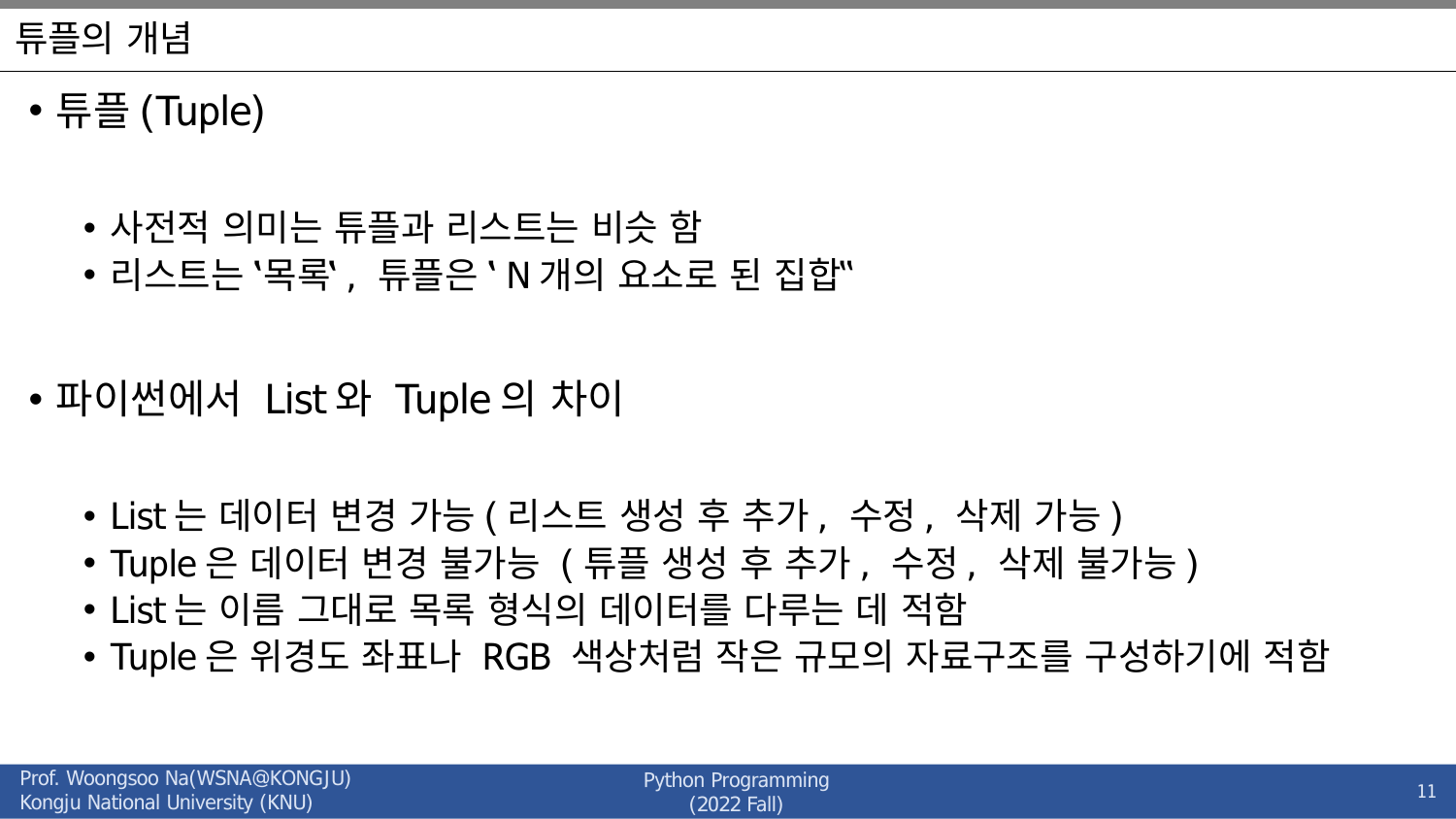

# 튜플의 개념
튜플(Tuple)

사전적 의미는 튜플과 리스트는 비슷 함
리스트는 ‘목록‘, 튜플은 ‘N개의 요소로 된 집합“

파이썬에서 List와 Tuple의 차이

List는 데이터 변경 가능(리스트 생성 후 추가, 수정, 삭제 가능)
Tuple은 데이터 변경 불가능 (튜플 생성 후 추가, 수정, 삭제 불가능)
List는 이름 그대로 목록 형식의 데이터를 다루는 데 적함
Tuple은 위경도 좌표나 RGB 색상처럼 작은 규모의 자료구조를 구성하기에 적함

11